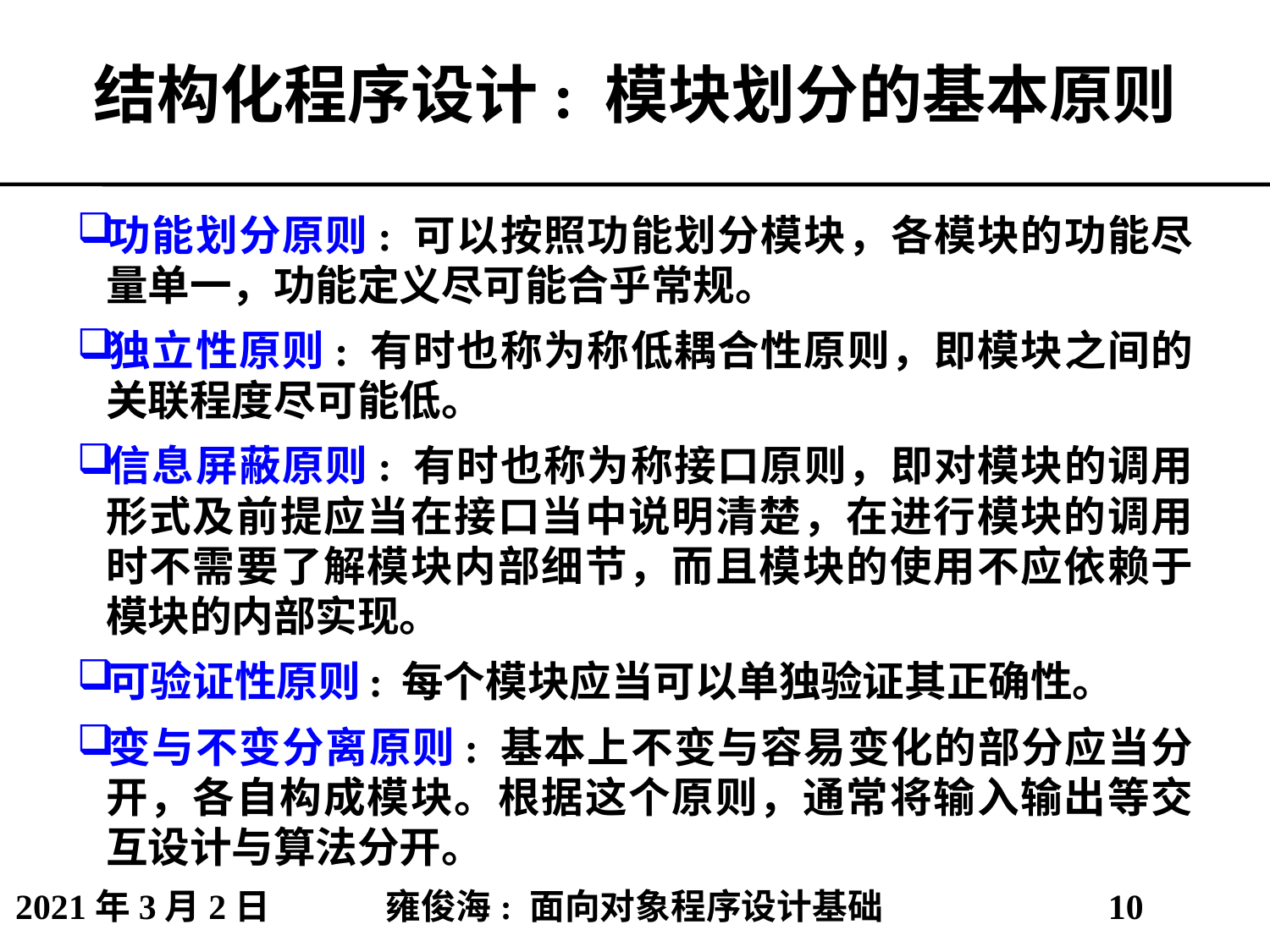

# 结构化程序设计: 模块划分的基本原则

功能划分原则: 可以按照功能划分模块，各模块的功能尽量单一，功能定义尽可能合乎常规。
独立性原则: 有时也称为称低耦合性原则，即模块之间的关联程度尽可能低。
信息屏蔽原则: 有时也称为称接口原则，即对模块的调用形式及前提应当在接口当中说明清楚，在进行模块的调用时不需要了解模块内部细节，而且模块的使用不应依赖于模块的内部实现。
可验证性原则: 每个模块应当可以单独验证其正确性。
变与不变分离原则: 基本上不变与容易变化的部分应当分开，各自构成模块。根据这个原则，通常将输入输出等交互设计与算法分开。
2021年3月2日
雍俊海: 面向对象程序设计基础
10